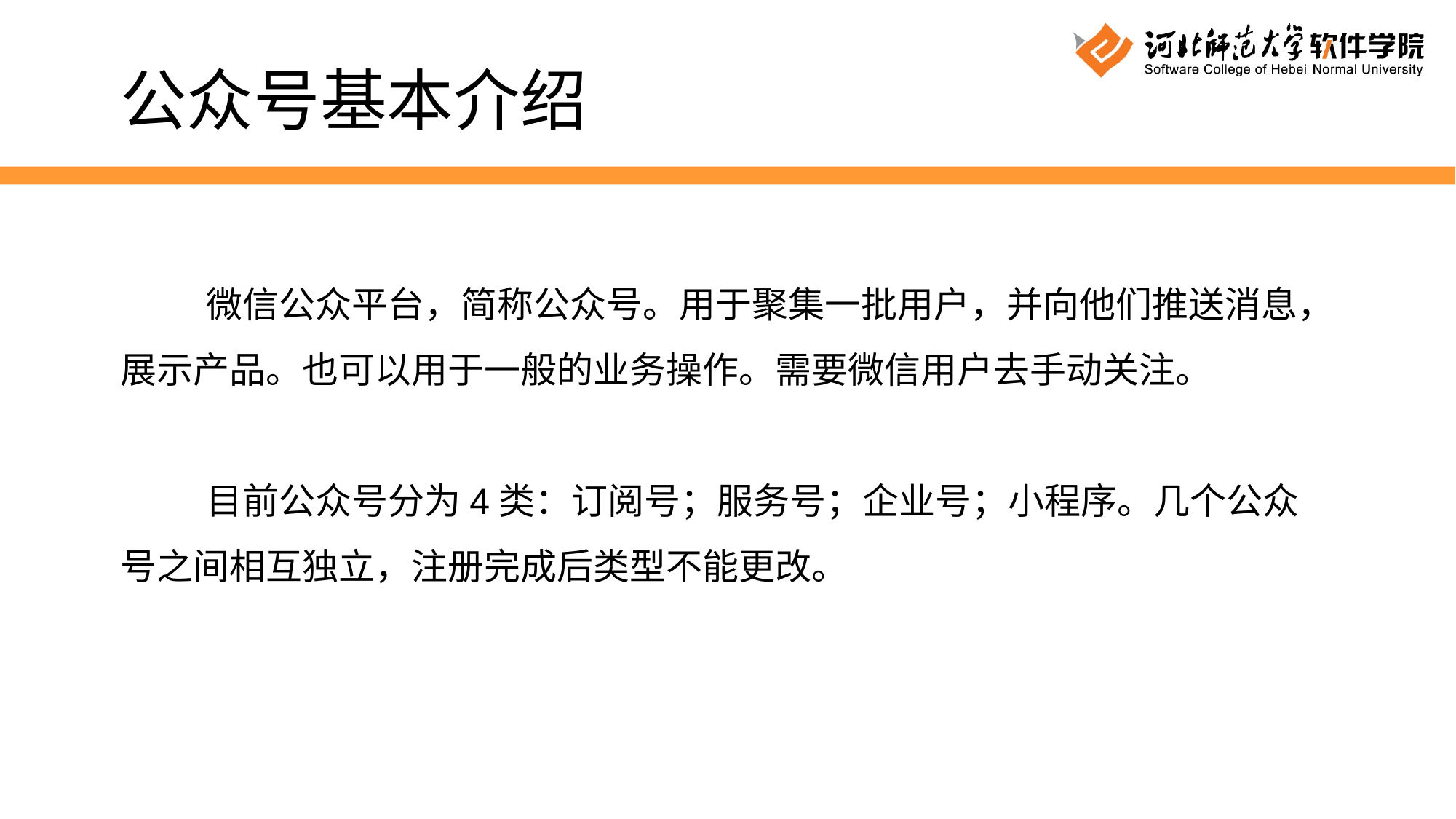

公众号基本介绍
微信公众平台，简称公众号。用于聚集一批用户，并向他们推送消息，展示产品。也可以用于一般的业务操作。需要微信用户去手动关注。

目前公众号分为4类：订阅号；服务号；企业号；小程序。几个公众号之间相互独立，注册完成后类型不能更改。